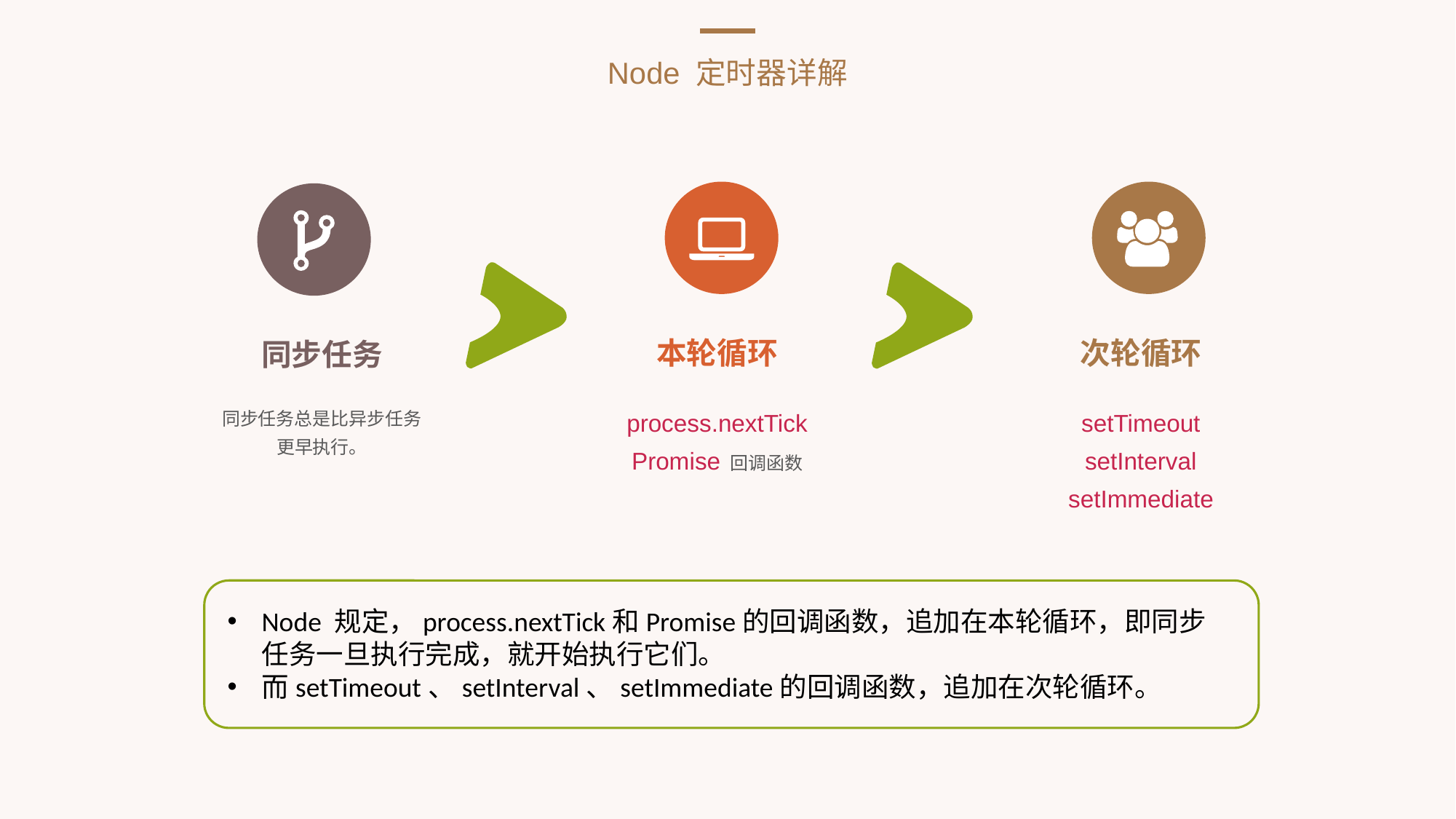

Node 定时器详解

本轮循环
次轮循环
同步任务
process.nextTick
Promise 回调函数
setTimeout
setInterval
setImmediate
同步任务总是比异步任务更早执行。

Node 规定，process.nextTick和Promise的回调函数，追加在本轮循环，即同步任务一旦执行完成，就开始执行它们。
而setTimeout、setInterval、setImmediate的回调函数，追加在次轮循环。